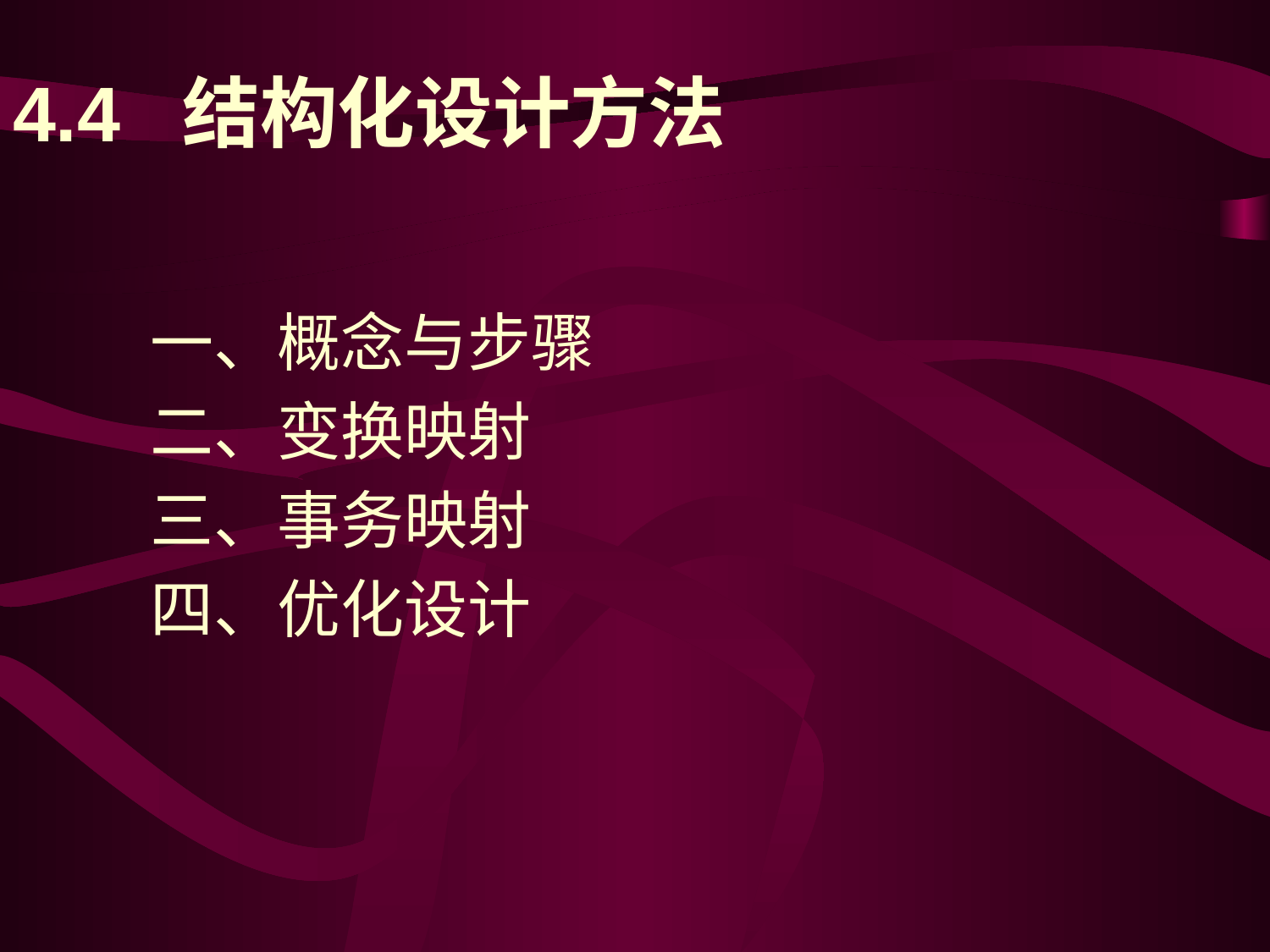

# 4.4  结构化设计方法
一、概念与步骤
二、变换映射
三、事务映射
四、优化设计

80